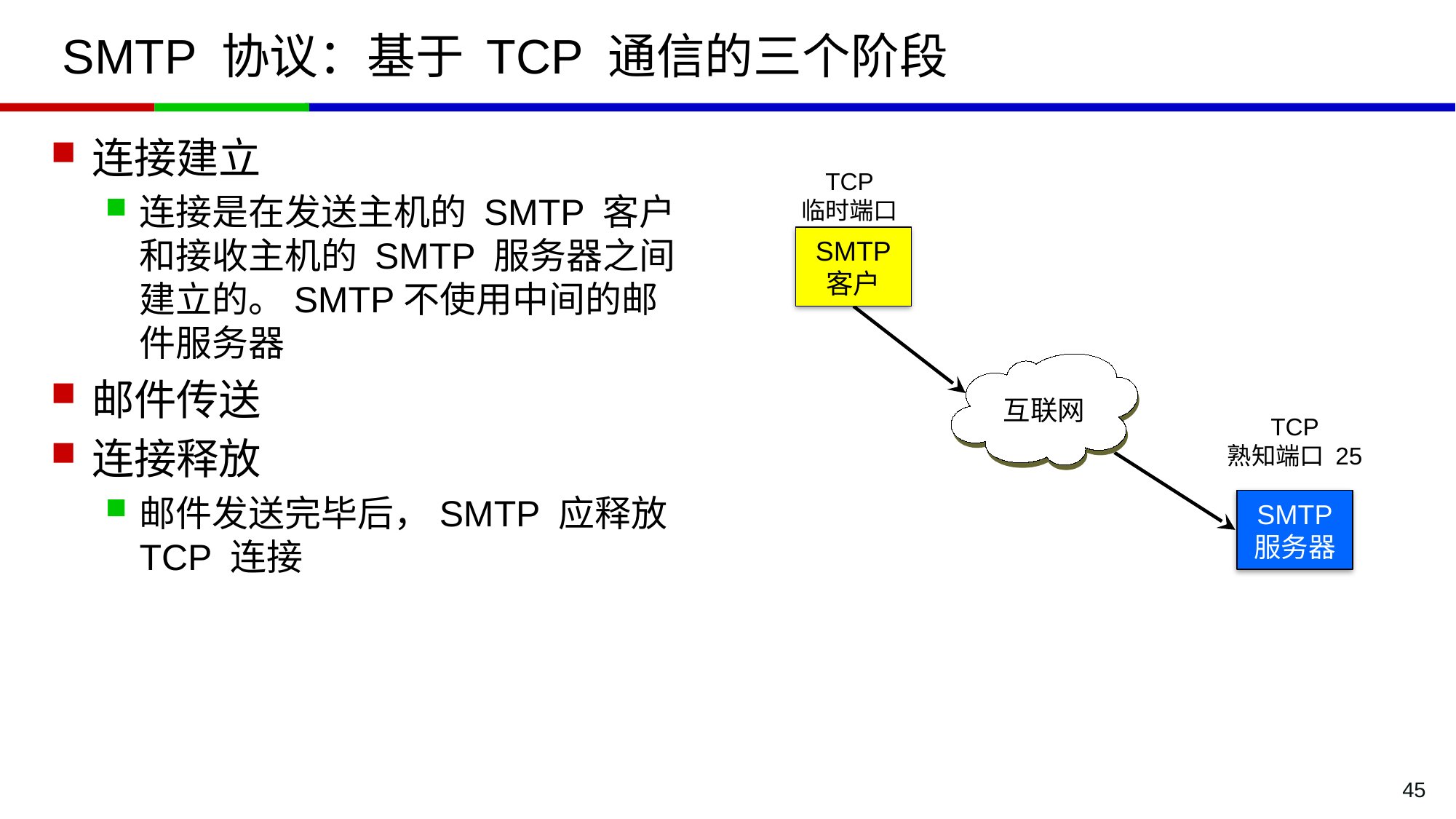

# SMTP 协议：基于 TCP 通信的三个阶段
连接建立
连接是在发送主机的 SMTP 客户和接收主机的 SMTP 服务器之间建立的。SMTP不使用中间的邮件服务器
邮件传送
连接释放
邮件发送完毕后，SMTP 应释放 TCP 连接
TCP
临时端口
SMTP
客户
互联网
TCP
熟知端口 25
SMTP
服务器
45